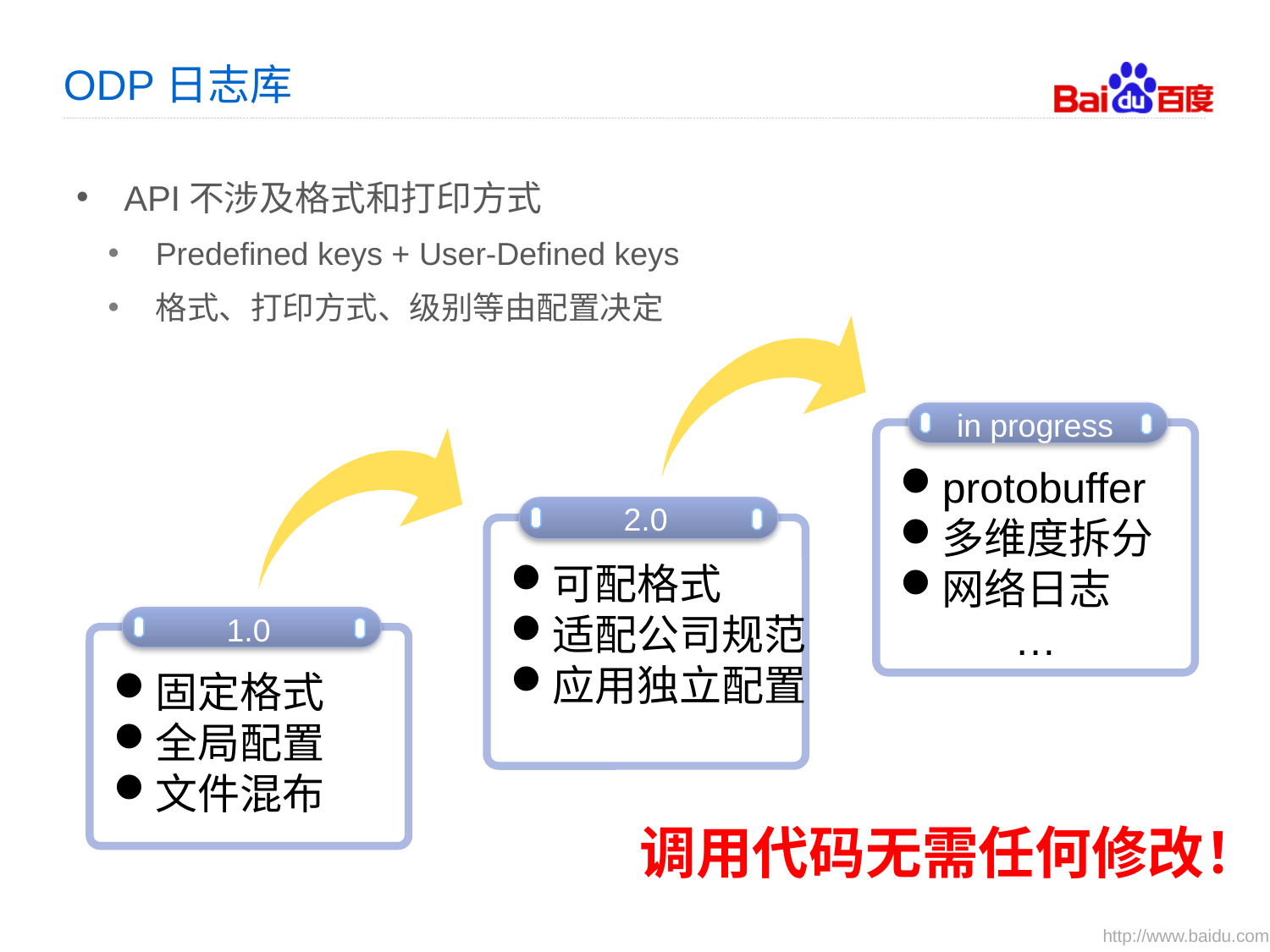

# ODP日志库
API不涉及格式和打印方式
Predefined keys + User-Defined keys
格式、打印方式、级别等由配置决定

in progress

protobuffer
多维度拆分
网络日志
…

2.0

可配格式
适配公司规范
应用独立配置
1.0

固定格式
全局配置
文件混布
调用代码无需任何修改！